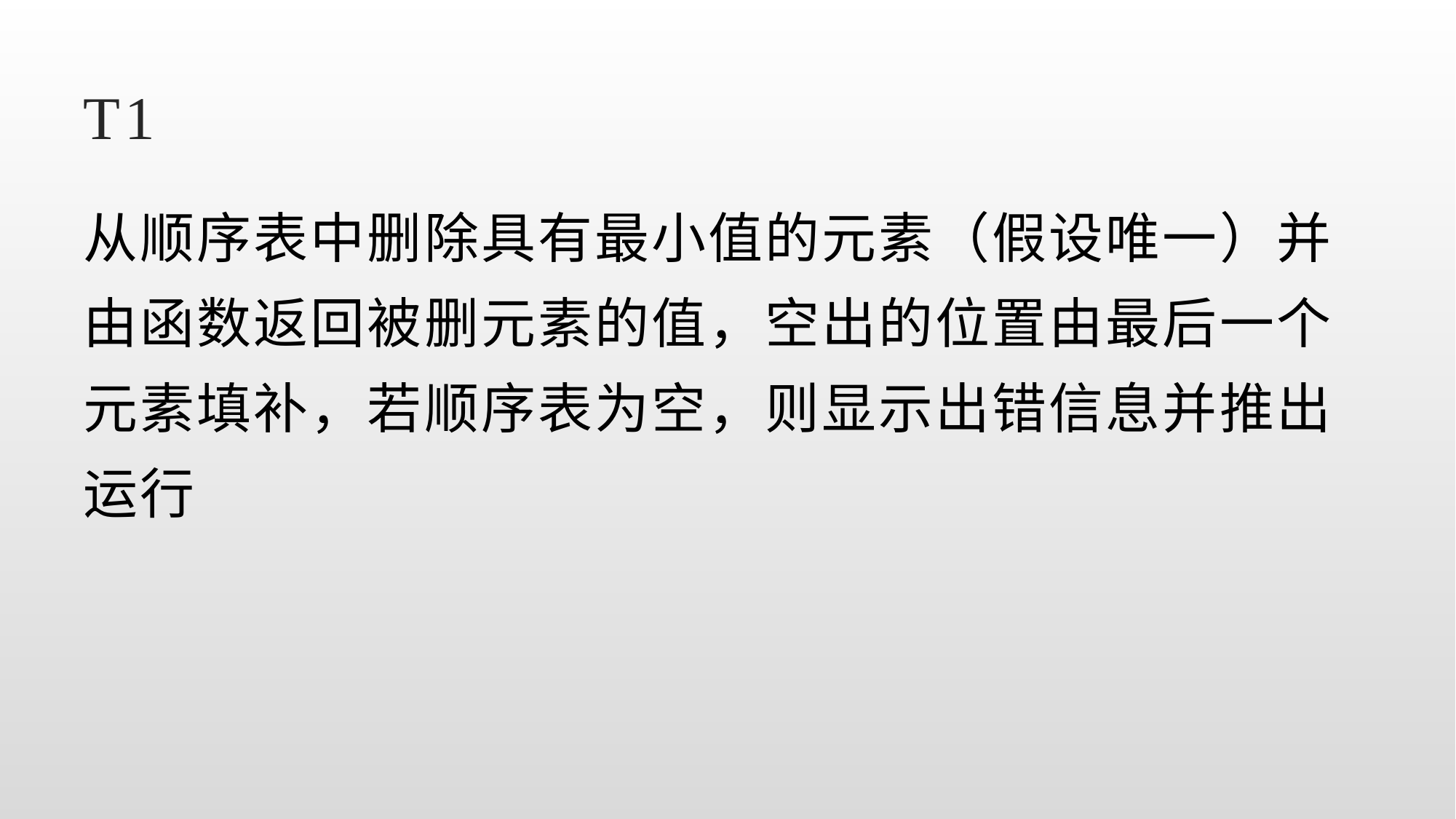

# T1
从顺序表中删除具有最小值的元素（假设唯一）并由函数返回被删元素的值，空出的位置由最后一个元素填补，若顺序表为空，则显示出错信息并推出运行